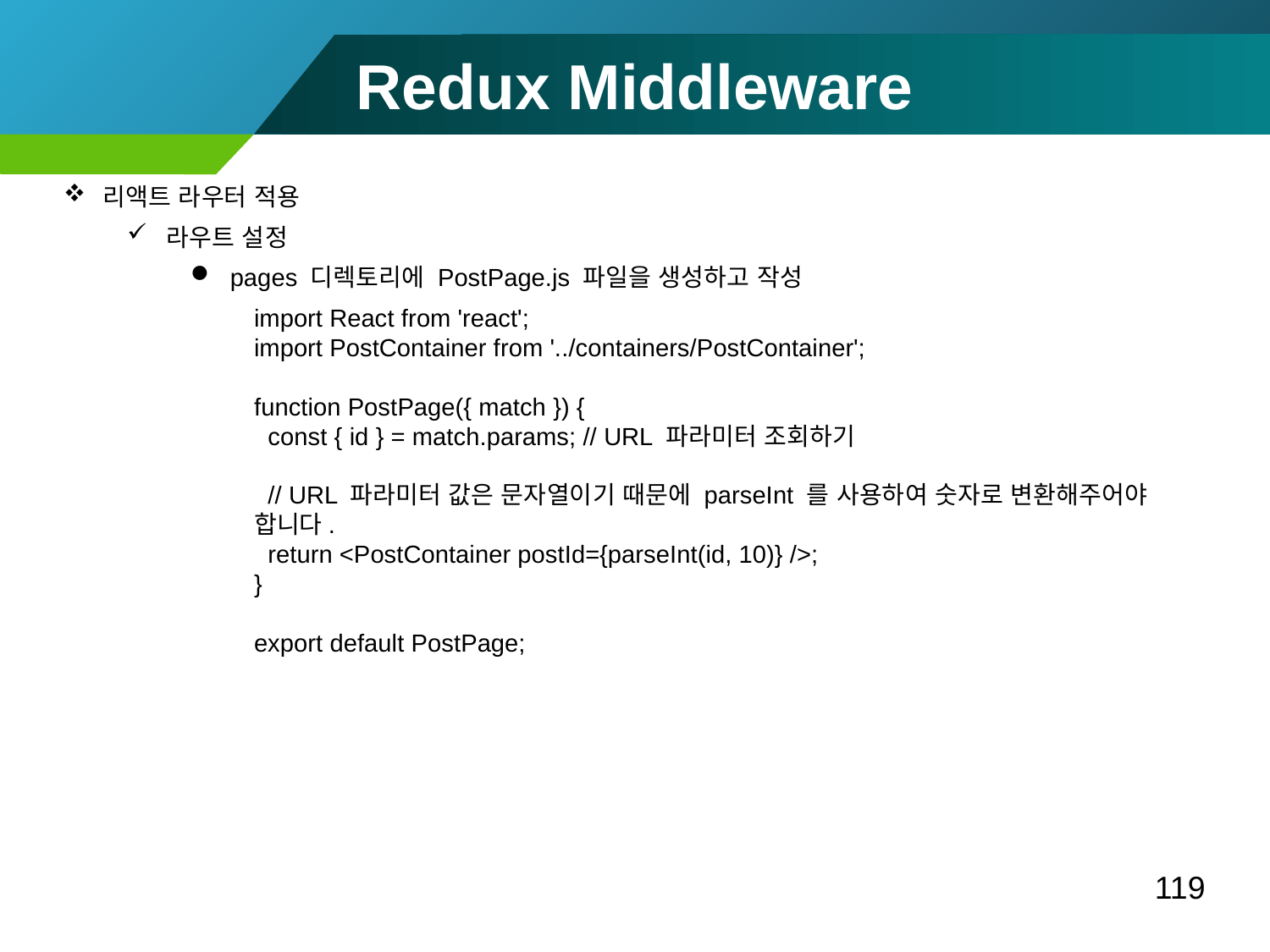

Redux Middleware
리액트 라우터 적용
라우트 설정
pages 디렉토리에 PostPage.js 파일을 생성하고 작성
import React from 'react';
import PostContainer from '../containers/PostContainer';

function PostPage({ match }) {
  const { id } = match.params; // URL 파라미터 조회하기

  // URL 파라미터 값은 문자열이기 때문에 parseInt 를 사용하여 숫자로 변환해주어야 합니다.
  return <PostContainer postId={parseInt(id, 10)} />;
}

export default PostPage;
119